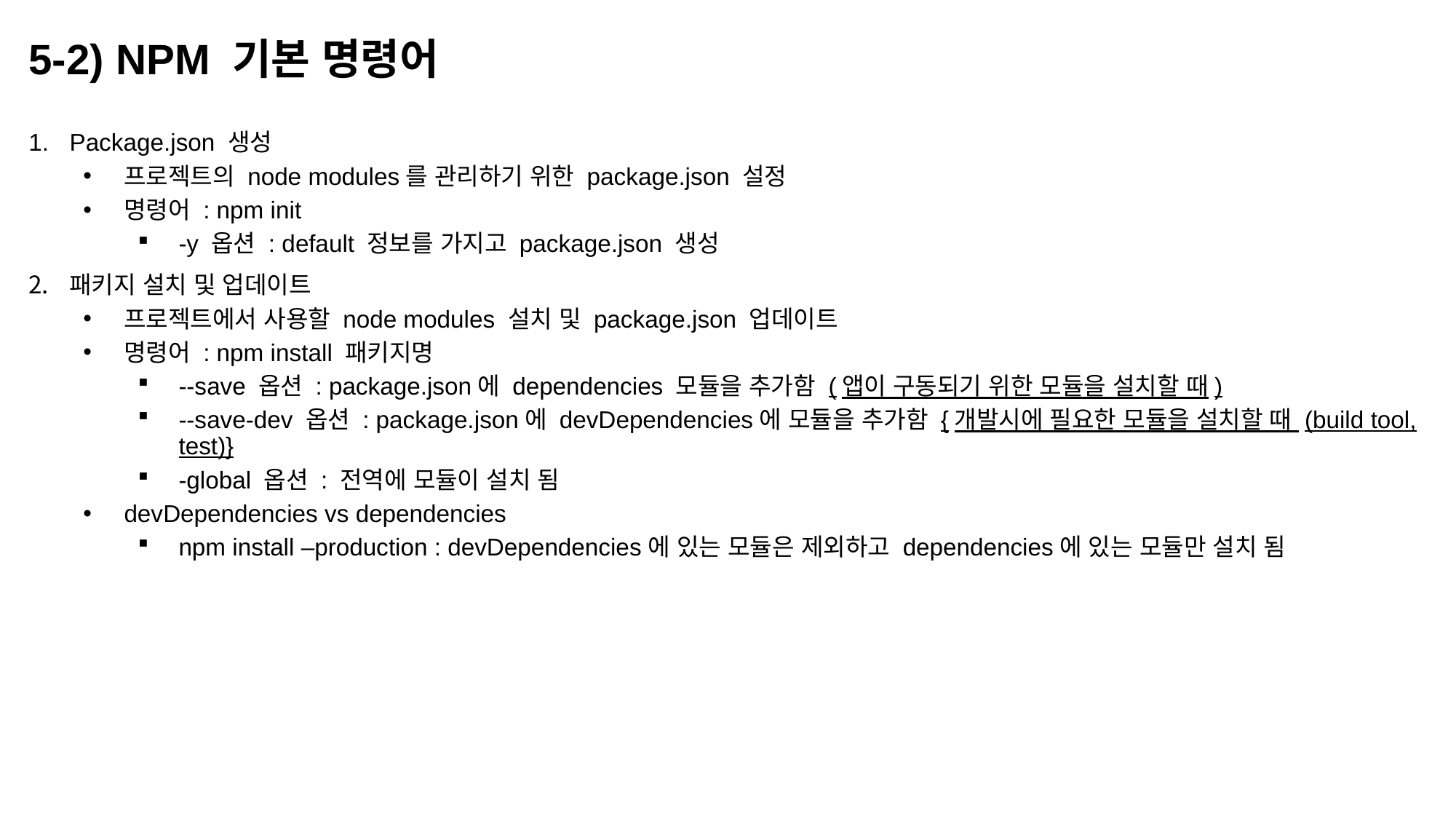

# 5-2) NPM 기본 명령어
Package.json 생성
프로젝트의 node modules를 관리하기 위한 package.json 설정
명령어 : npm init
-y 옵션 : default 정보를 가지고 package.json 생성
패키지 설치 및 업데이트
프로젝트에서 사용할 node modules 설치 및 package.json 업데이트
명령어 : npm install 패키지명
--save 옵션 : package.json에 dependencies 모듈을 추가함 (앱이 구동되기 위한 모듈을 설치할 때)
--save-dev 옵션 : package.json에 devDependencies에 모듈을 추가함 {개발시에 필요한 모듈을 설치할 때 (build tool, test)}
-global 옵션 : 전역에 모듈이 설치 됨
devDependencies vs dependencies
npm install –production : devDependencies에 있는 모듈은 제외하고 dependencies에 있는 모듈만 설치 됨